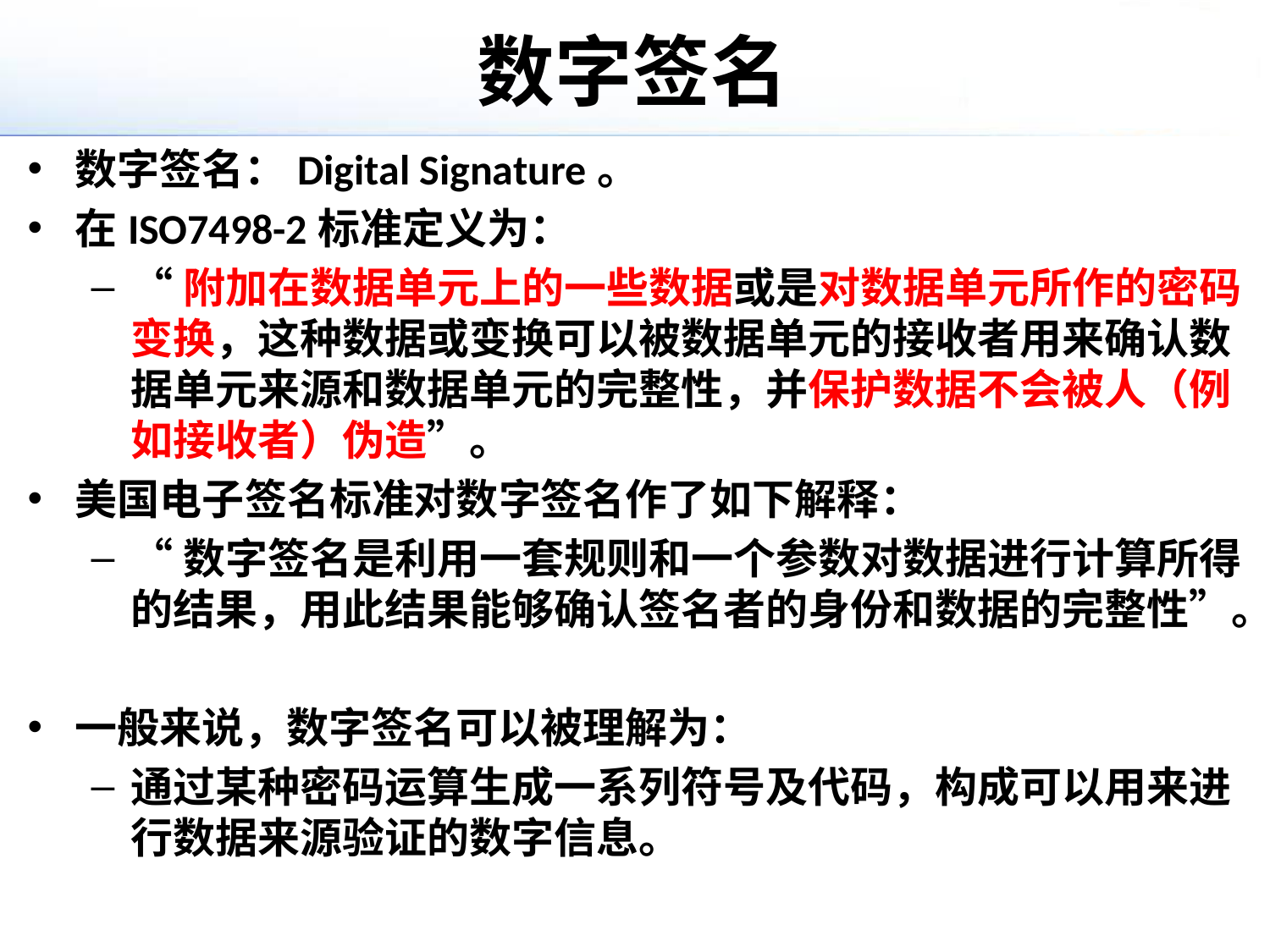

# 数字签名
数字签名：Digital Signature。
在ISO7498-2标准定义为：
“附加在数据单元上的一些数据或是对数据单元所作的密码变换，这种数据或变换可以被数据单元的接收者用来确认数据单元来源和数据单元的完整性，并保护数据不会被人（例如接收者）伪造”。
美国电子签名标准对数字签名作了如下解释：
“数字签名是利用一套规则和一个参数对数据进行计算所得的结果，用此结果能够确认签名者的身份和数据的完整性”。

一般来说，数字签名可以被理解为：
通过某种密码运算生成一系列符号及代码，构成可以用来进行数据来源验证的数字信息。